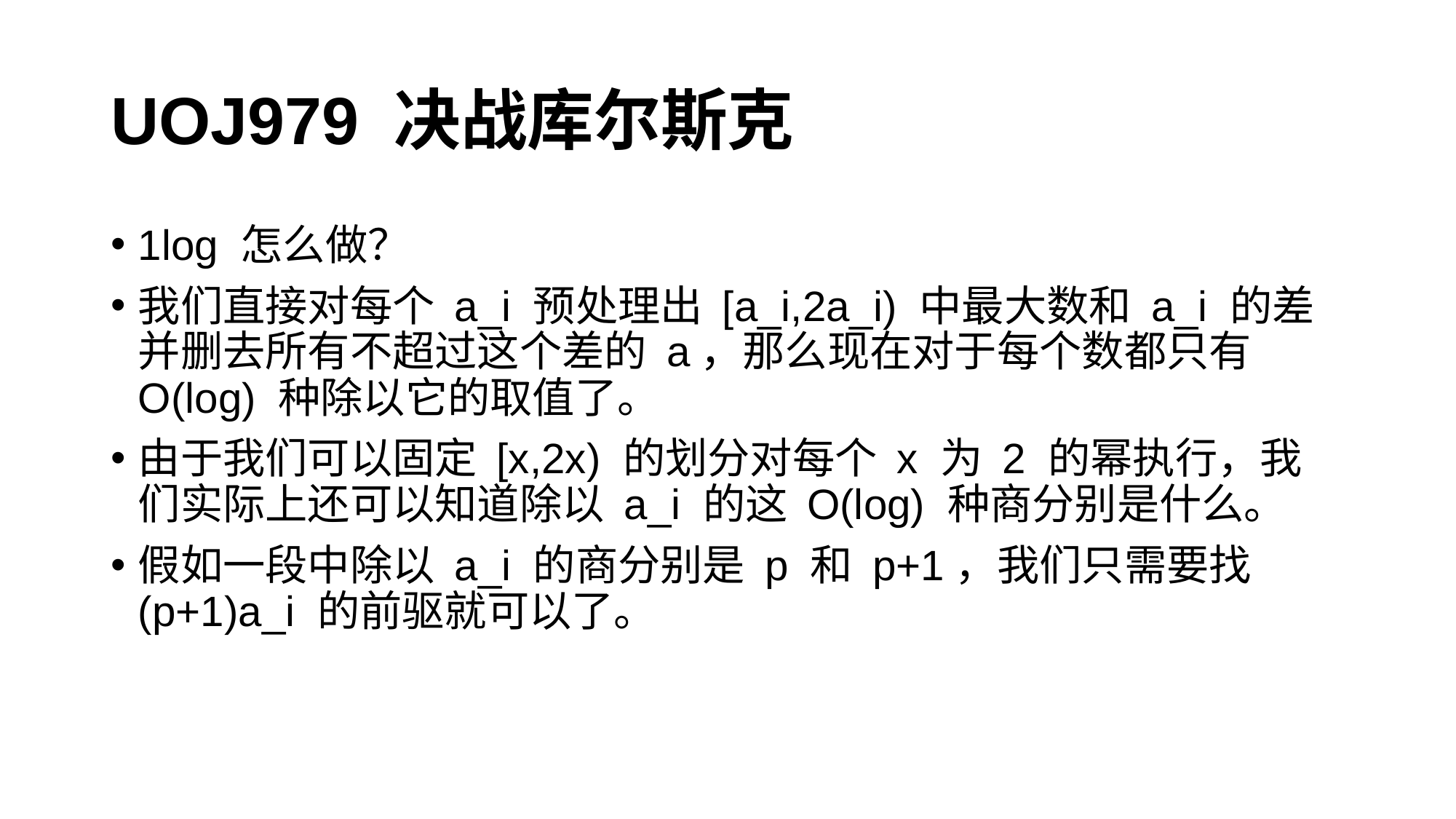

# UOJ979 决战库尔斯克
1log 怎么做？
我们直接对每个 a_i 预处理出 [a_i,2a_i) 中最大数和 a_i 的差并删去所有不超过这个差的 a，那么现在对于每个数都只有 O(log) 种除以它的取值了。
由于我们可以固定 [x,2x) 的划分对每个 x 为 2 的幂执行，我们实际上还可以知道除以 a_i 的这 O(log) 种商分别是什么。
假如一段中除以 a_i 的商分别是 p 和 p+1，我们只需要找 (p+1)a_i 的前驱就可以了。